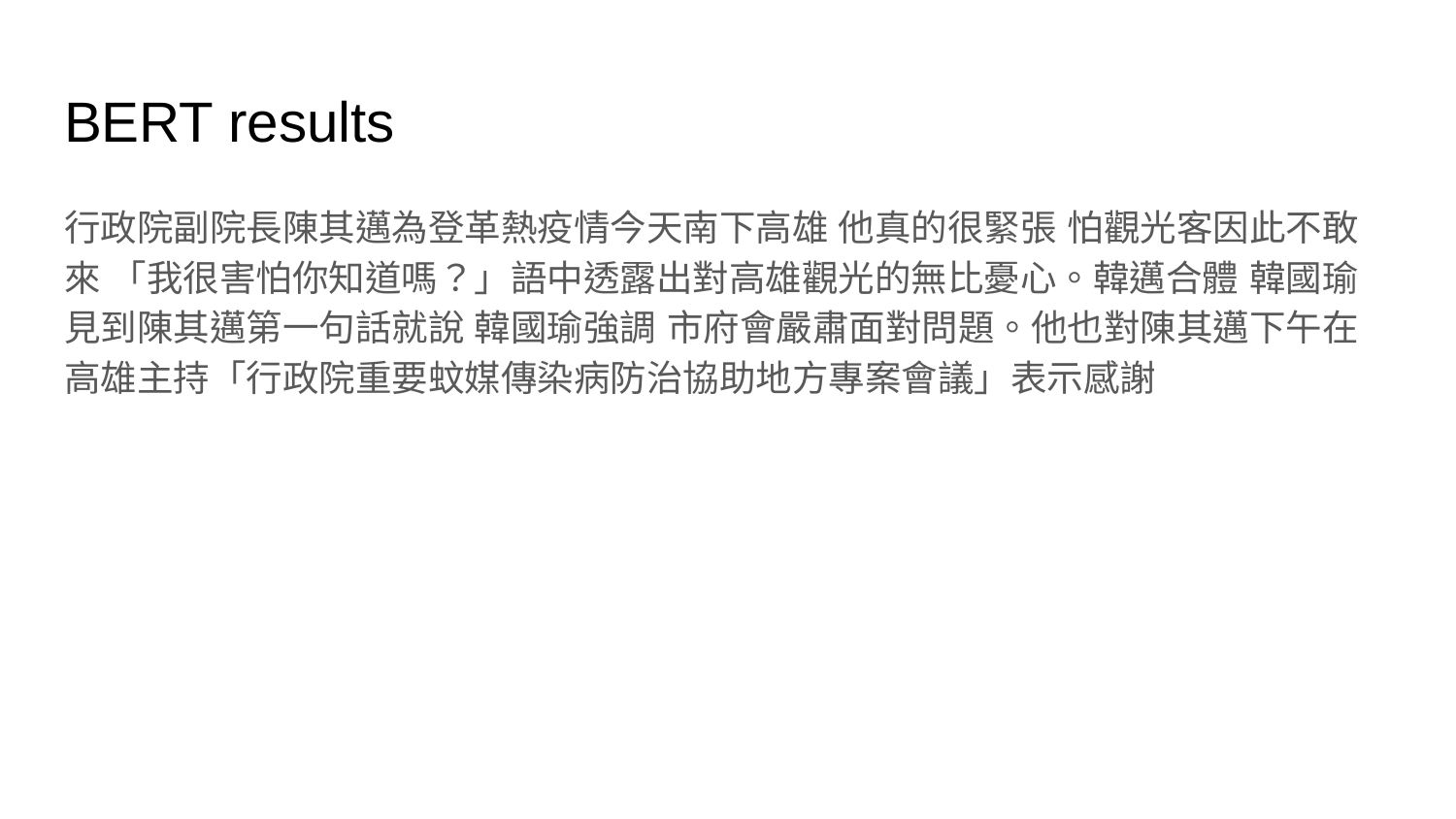

# BERT results
行政院副院長陳其邁為登革熱疫情今天南下高雄 他真的很緊張 怕觀光客因此不敢來 「我很害怕你知道嗎？」語中透露出對高雄觀光的無比憂心。韓邁合體 韓國瑜見到陳其邁第一句話就說 韓國瑜強調 市府會嚴肅面對問題。他也對陳其邁下午在高雄主持「行政院重要蚊媒傳染病防治協助地方專案會議」表示感謝